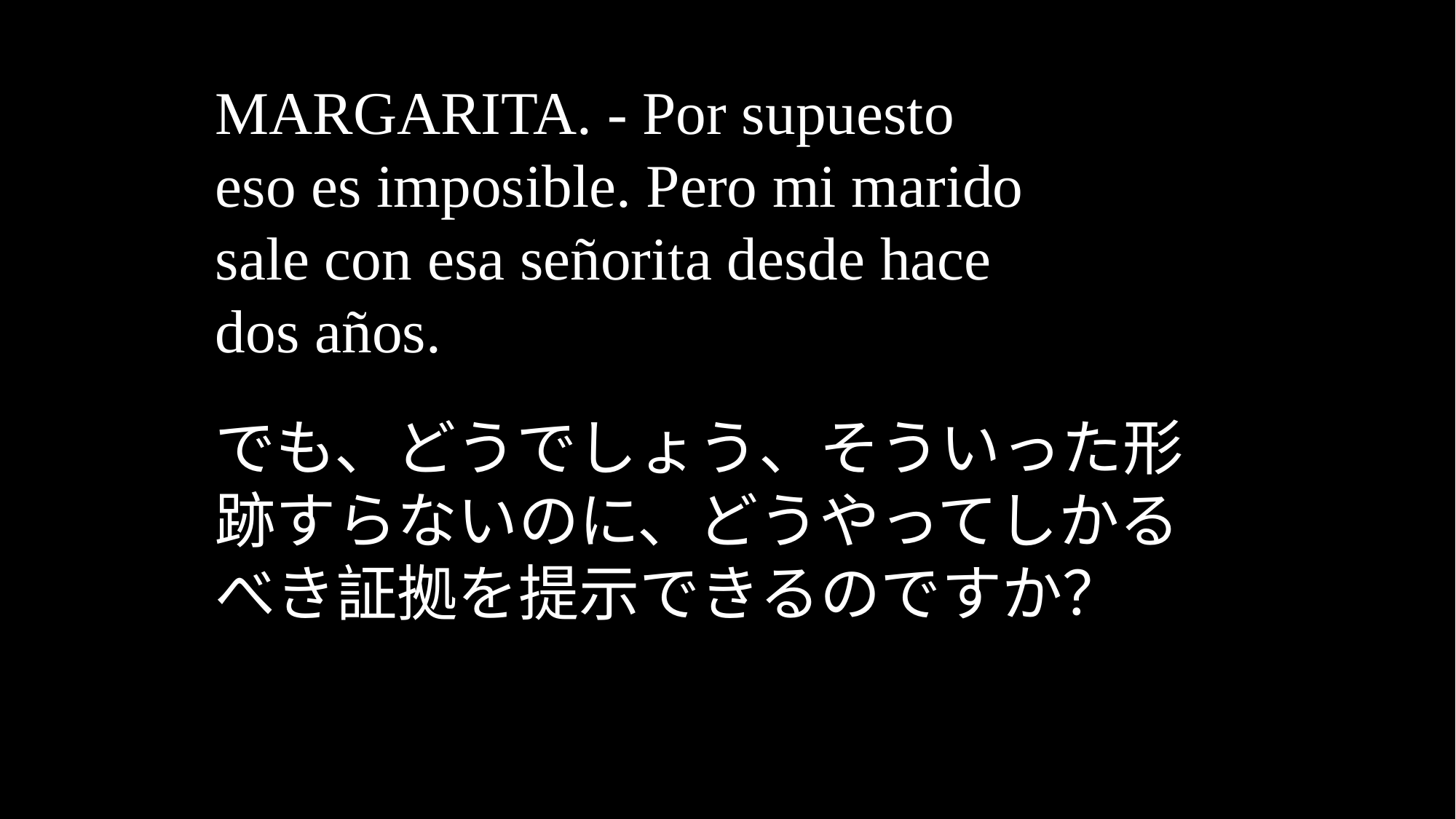

MARGARITA. - Por supuesto eso es imposible. Pero mi marido sale con esa señorita desde hace dos años.

でも、どうでしょう、そういった形跡すらないのに、どうやってしかるべき証拠を提示できるのですか？